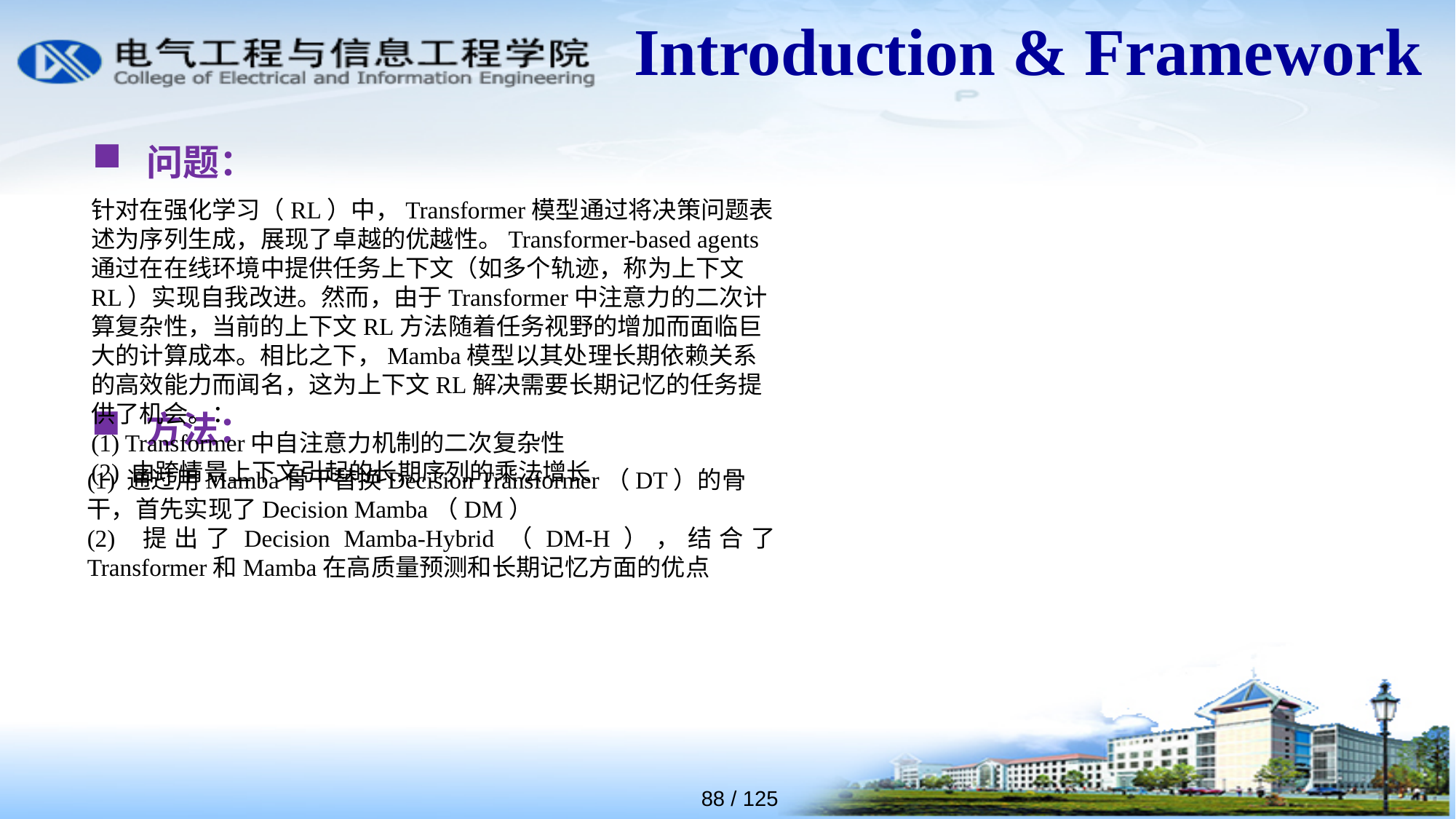

Introduction & Framework
问题：
针对在强化学习（RL）中，Transformer模型通过将决策问题表述为序列生成，展现了卓越的优越性。Transformer-based agents通过在在线环境中提供任务上下文（如多个轨迹，称为上下文RL）实现自我改进。然而，由于Transformer中注意力的二次计算复杂性，当前的上下文RL方法随着任务视野的增加而面临巨大的计算成本。相比之下，Mamba模型以其处理长期依赖关系的高效能力而闻名，这为上下文RL解决需要长期记忆的任务提供了机会。：
(1) Transformer中自注意力机制的二次复杂性
(2) 由跨情景上下文引起的长期序列的乘法增长
方法：
(1) 通过用Mamba骨干替换Decision Transformer（DT）的骨干，首先实现了Decision Mamba（DM）
(2) 提出了Decision Mamba-Hybrid（DM-H），结合了Transformer和Mamba在高质量预测和长期记忆方面的优点
88 / 125